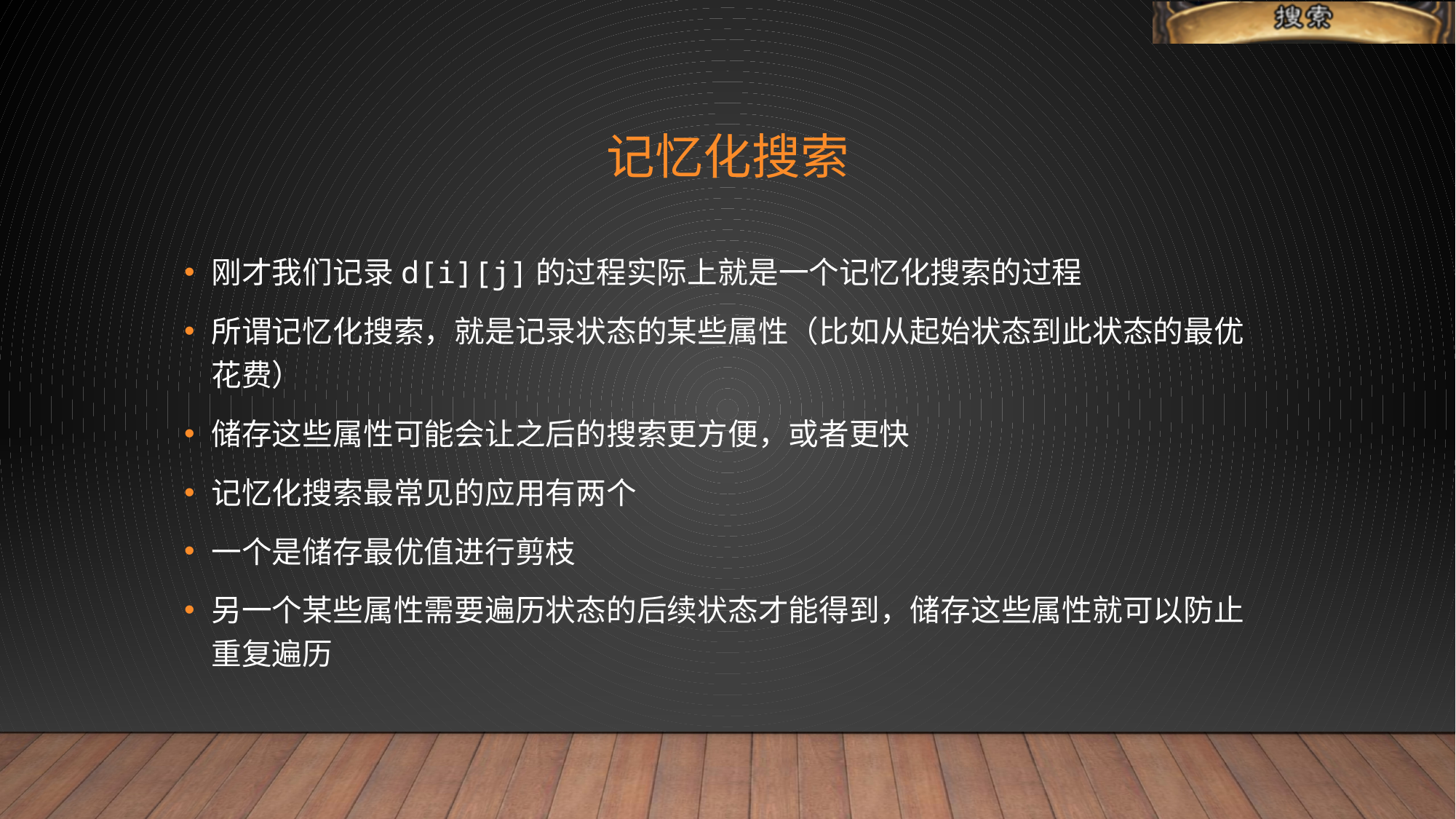

# 记忆化搜索
刚才我们记录d[i][j]的过程实际上就是一个记忆化搜索的过程
所谓记忆化搜索，就是记录状态的某些属性（比如从起始状态到此状态的最优花费）
储存这些属性可能会让之后的搜索更方便，或者更快
记忆化搜索最常见的应用有两个
一个是储存最优值进行剪枝
另一个某些属性需要遍历状态的后续状态才能得到，储存这些属性就可以防止重复遍历